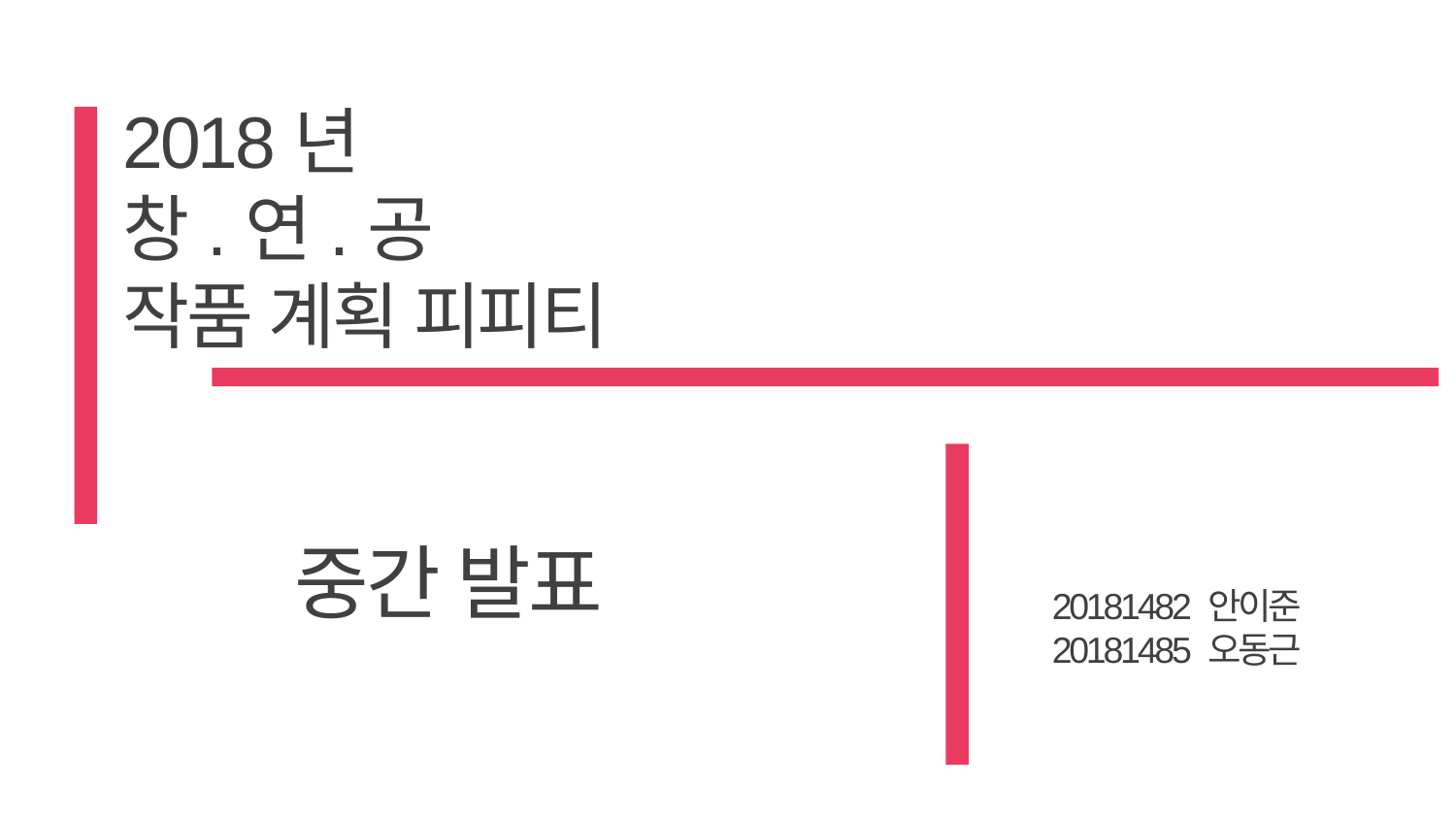

2018년
창.연.공
작품 계획 피피티

중간 발표
20181482 안이준
20181485 오동근